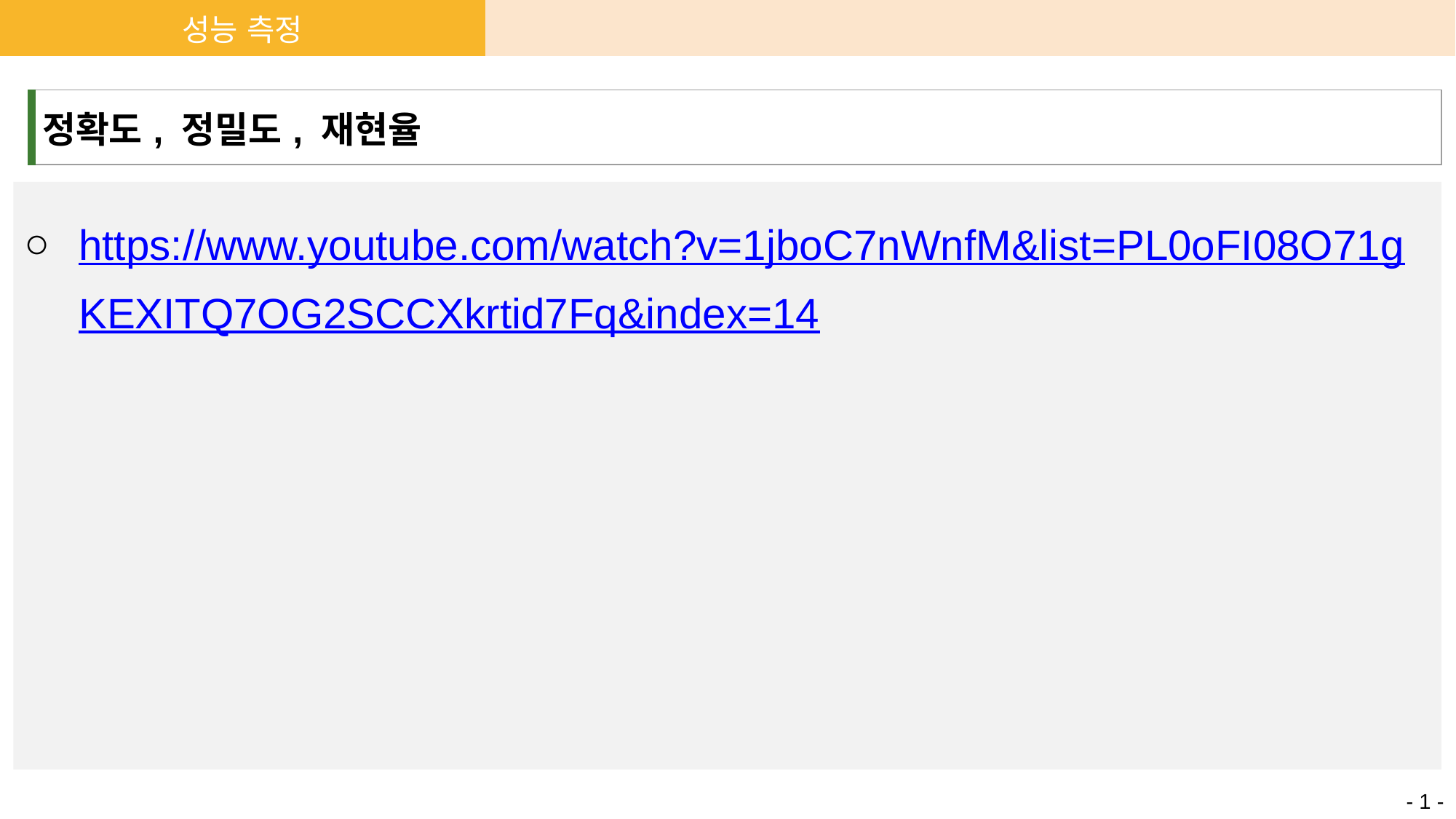

| 성능 측정 |  |  |  |
| --- | --- | --- | --- |
| 정확도, 정밀도, 재현율 |
| --- |
https://www.youtube.com/watch?v=1jboC7nWnfM&list=PL0oFI08O71gKEXITQ7OG2SCCXkrtid7Fq&index=14

- 1 -